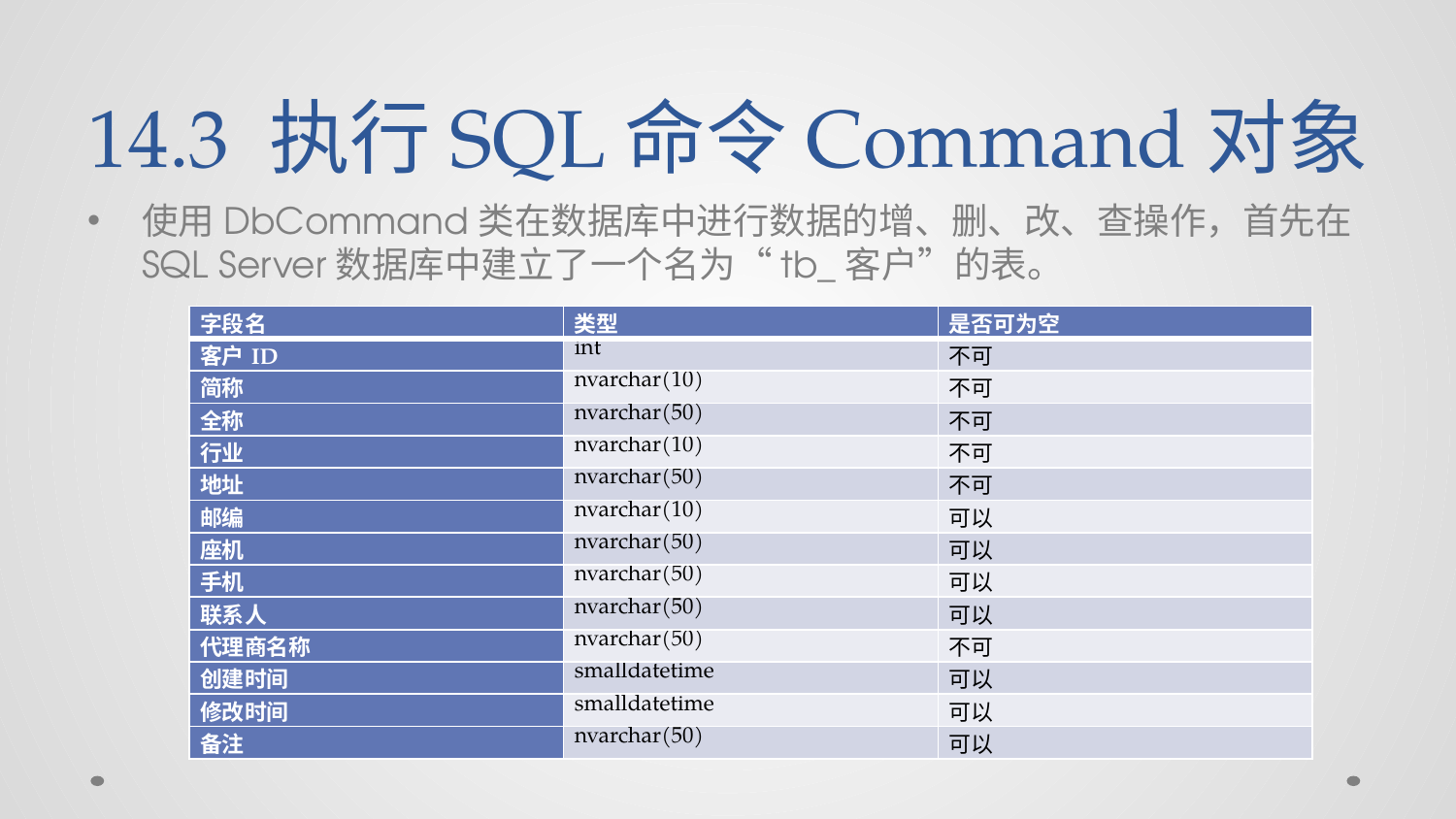

# 14.3 执行SQL命令Command对象
使用DbCommand类在数据库中进行数据的增、删、改、查操作，首先在SQL Server数据库中建立了一个名为“tb_客户”的表。
| 字段名 | 类型 | 是否可为空 |
| --- | --- | --- |
| 客户ID | int | 不可 |
| 简称 | nvarchar(10) | 不可 |
| 全称 | nvarchar(50) | 不可 |
| 行业 | nvarchar(10) | 不可 |
| 地址 | nvarchar(50) | 不可 |
| 邮编 | nvarchar(10) | 可以 |
| 座机 | nvarchar(50) | 可以 |
| 手机 | nvarchar(50) | 可以 |
| 联系人 | nvarchar(50) | 可以 |
| 代理商名称 | nvarchar(50) | 不可 |
| 创建时间 | smalldatetime | 可以 |
| 修改时间 | smalldatetime | 可以 |
| 备注 | nvarchar(50) | 可以 |